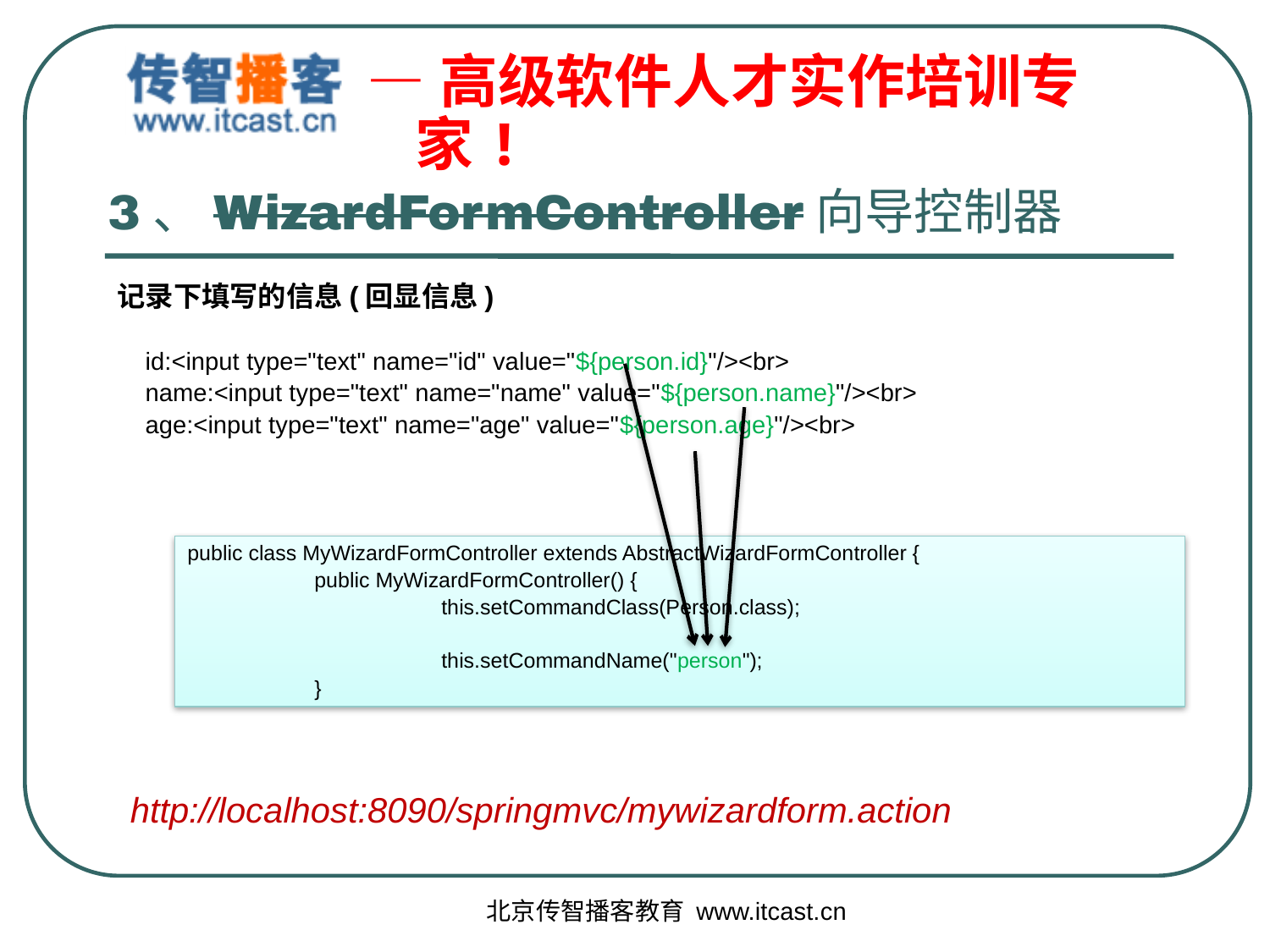

# 3、WizardFormController向导控制器
记录下填写的信息(回显信息)

    id:<input type="text" name="id" value="${person.id}"/><br>
    name:<input type="text" name="name" value="${person.name}"/><br>
    age:<input type="text" name="age" value="${person.age}"/><br>
public class MyWizardFormController extends AbstractWizardFormController {
	public MyWizardFormController() {
		this.setCommandClass(Person.class);

		this.setCommandName("person");
	}
http://localhost:8090/springmvc/mywizardform.action
北京传智播客教育 www.itcast.cn